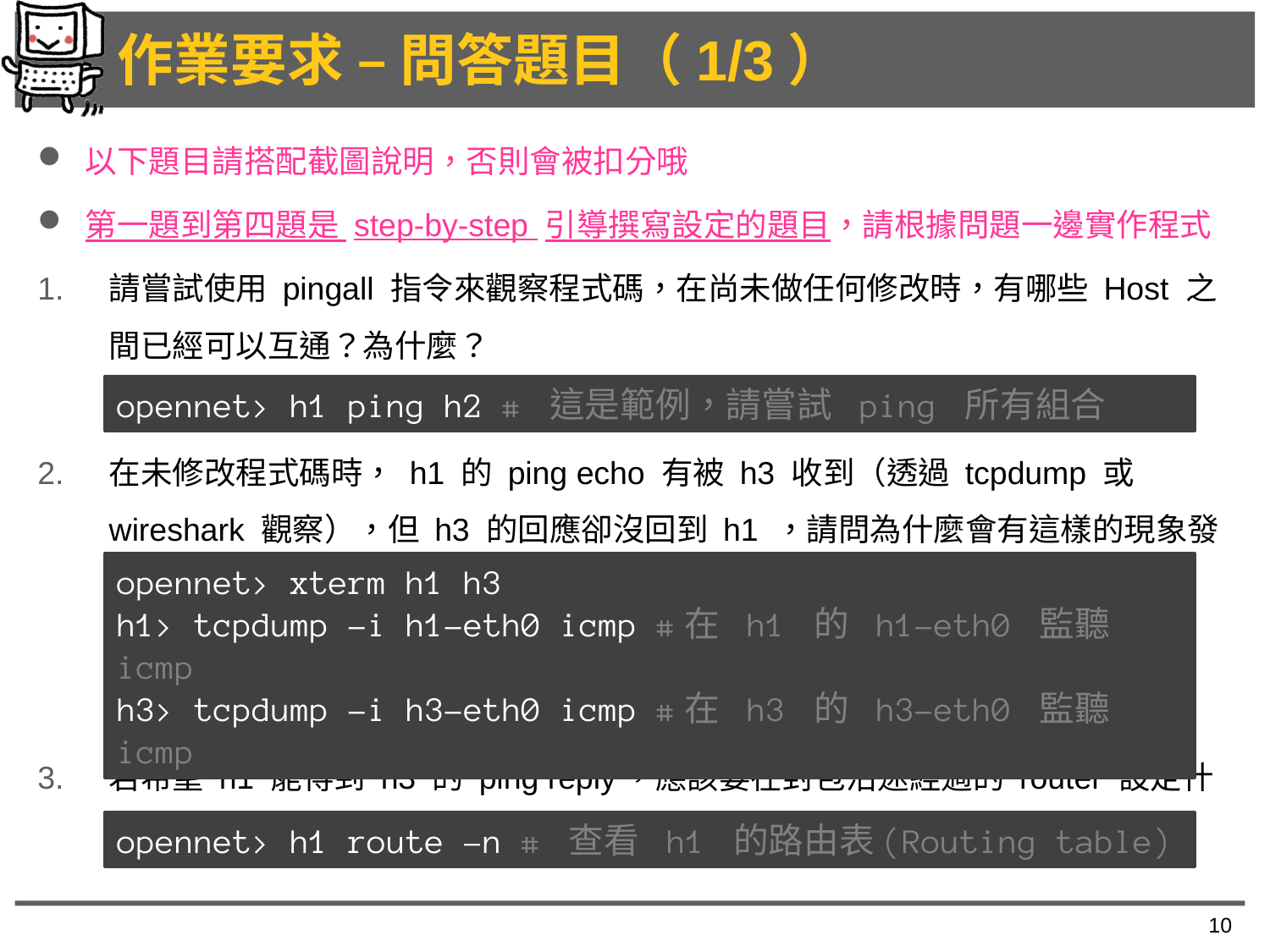

# 作業要求 – 問答題目（1/3）
以下題目請搭配截圖說明，否則會被扣分哦
第一題到第四題是 step-by-step 引導撰寫設定的題目，請根據問題一邊實作程式
請嘗試使用 pingall 指令來觀察程式碼，在尚未做任何修改時，有哪些 Host 之間已經可以互通？為什麼？

在未修改程式碼時， h1 的 ping echo 有被 h3 收到（透過 tcpdump 或 wireshark 觀察），但 h3 的回應卻沒回到 h1 ，請問為什麼會有這樣的現象發生？

若希望 h1 能得到 h3 的 ping reply，應該要在封包沿途經過的 router 設定什麼？除此之外還需要在 host 上設定什麼？為什麼？

opennet> h1 ping h2 # 這是範例，請嘗試 ping 所有組合
opennet> xterm h1 h3
h1> tcpdump -i h1-eth0 icmp #在 h1 的 h1-eth0 監聽 icmp
h3> tcpdump -i h3-eth0 icmp #在 h3 的 h3-eth0 監聽 icmp
opennet> h1 route –n # 查看 h1 的路由表(Routing table)
10